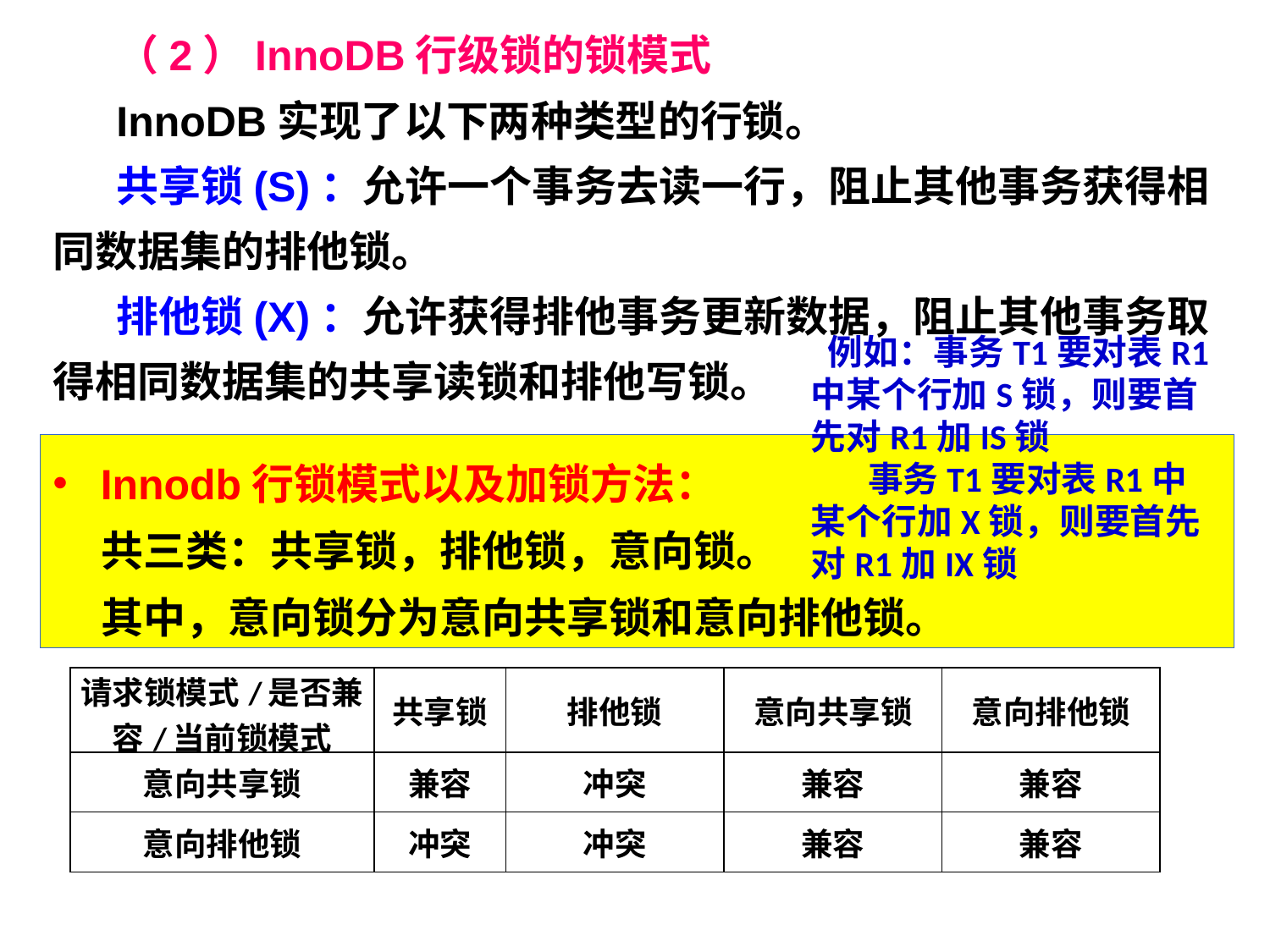

（2）InnoDB行级锁的锁模式
InnoDB实现了以下两种类型的行锁。
共享锁(S)：允许一个事务去读一行，阻止其他事务获得相同数据集的排他锁。
排他锁(X)：允许获得排他事务更新数据，阻止其他事务取得相同数据集的共享读锁和排他写锁。
 例如：事务T1要对表R1中某个行加S锁，则要首先对R1加IS锁
      事务T1要对表R1中某个行加X锁，则要首先对R1加IX锁
Innodb行锁模式以及加锁方法：
    共三类：共享锁，排他锁，意向锁。
    其中，意向锁分为意向共享锁和意向排他锁。
| 请求锁模式/是否兼容/当前锁模式 | 共享锁 | 排他锁 | 意向共享锁 | 意向排他锁 |
| --- | --- | --- | --- | --- |
| 意向共享锁 | 兼容 | 冲突 | 兼容 | 兼容 |
| 意向排他锁 | 冲突 | 冲突 | 兼容 | 兼容 |